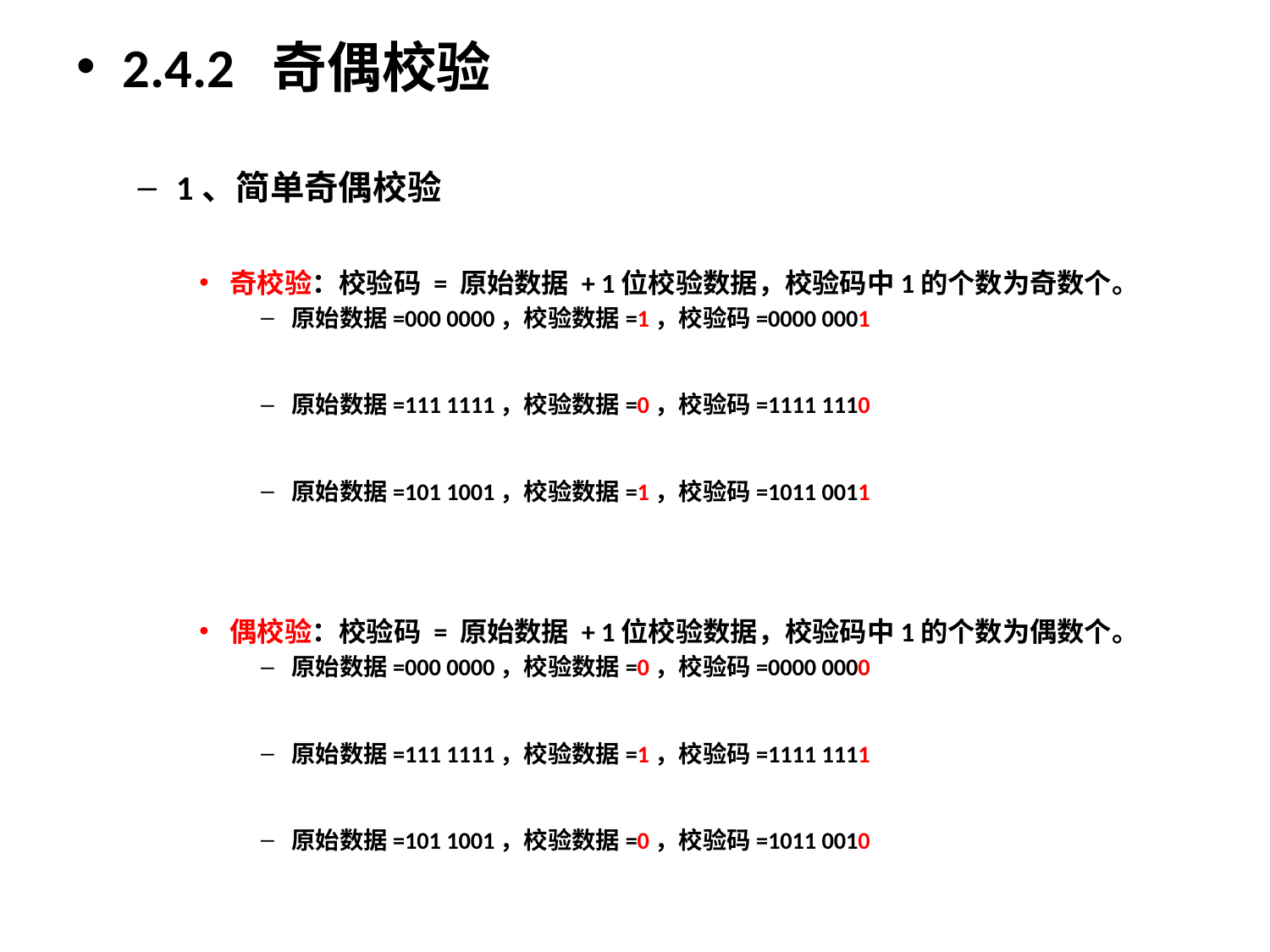

2.4.2  奇偶校验

1、简单奇偶校验

奇校验：校验码 = 原始数据 + 1位校验数据，校验码中1的个数为奇数个。
原始数据=000 0000，校验数据=1，校验码=0000 0001

原始数据=111 1111，校验数据=0，校验码=1111 1110

原始数据=101 1001，校验数据=1，校验码=1011 0011

偶校验：校验码 = 原始数据 + 1位校验数据，校验码中1的个数为偶数个。
原始数据=000 0000，校验数据=0，校验码=0000 0000

原始数据=111 1111，校验数据=1，校验码=1111 1111

原始数据=101 1001，校验数据=0，校验码=1011 0010